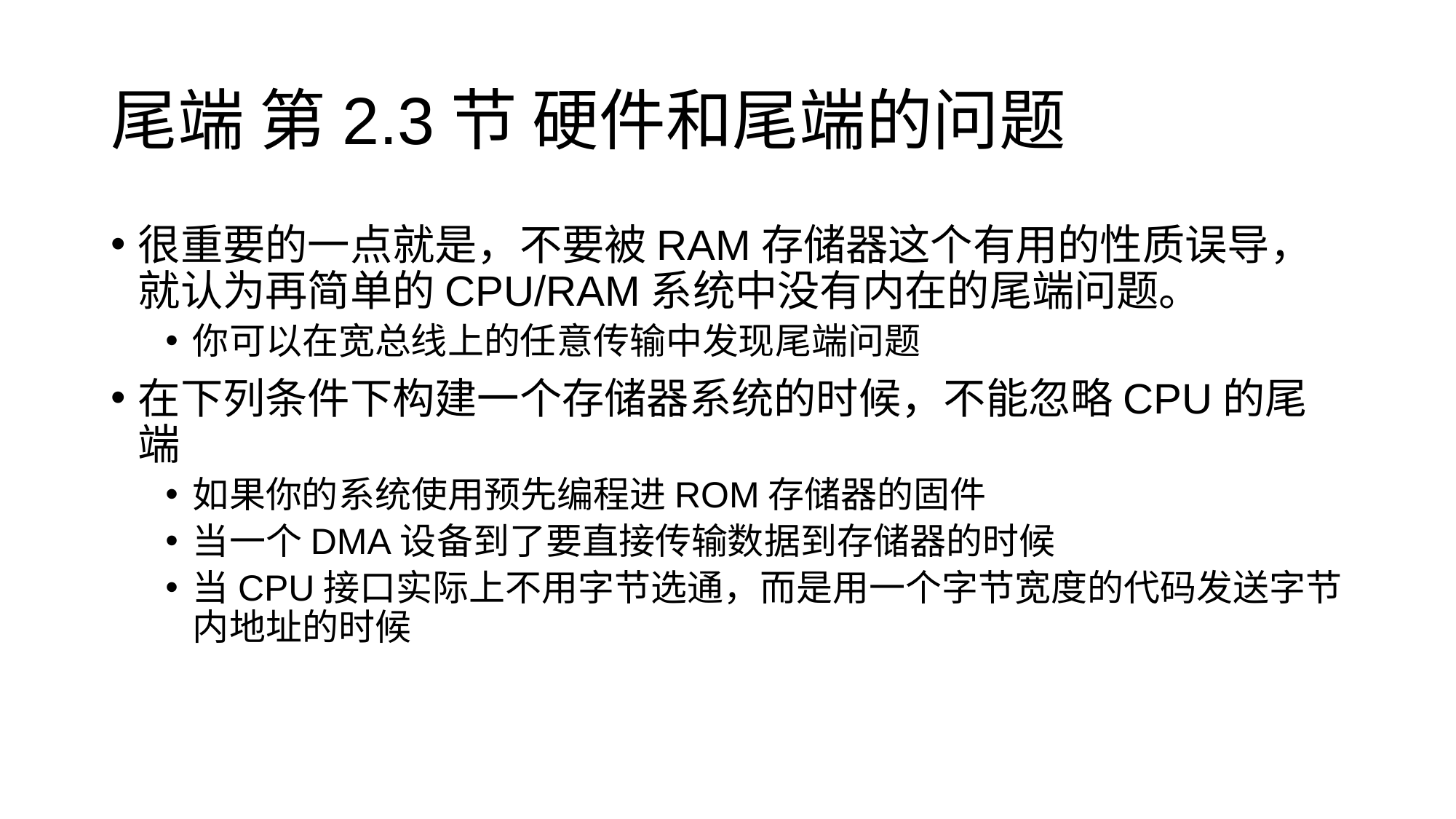

# 尾端 第2.3节 硬件和尾端的问题
很重要的一点就是，不要被RAM存储器这个有用的性质误导，就认为再简单的CPU/RAM系统中没有内在的尾端问题。
你可以在宽总线上的任意传输中发现尾端问题
在下列条件下构建一个存储器系统的时候，不能忽略CPU的尾端
如果你的系统使用预先编程进ROM存储器的固件
当一个DMA设备到了要直接传输数据到存储器的时候
当CPU接口实际上不用字节选通，而是用一个字节宽度的代码发送字节内地址的时候